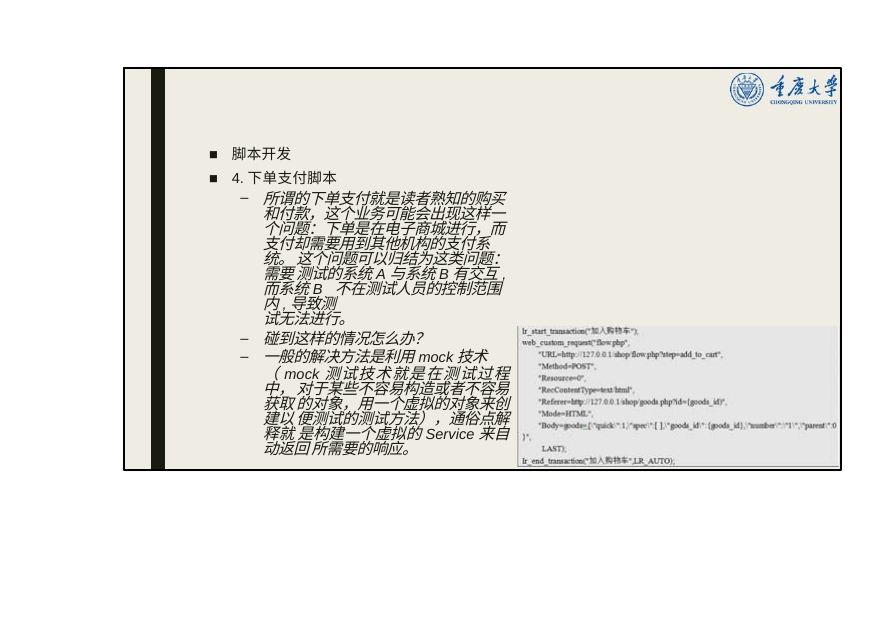

脚本开发
4.下单支付脚本
所谓的下单支付就是读者熟知的购买 和付款，这个业务可能会出现这样一 个问题：下单是在电子商城进行，而 支付却需要用到其他机构的支付系统。 这个问题可以归结为这类问题：需要 测试的系统A与系统B有交互,而系统B  不在测试人员的控制范围内,导致测
试无法进行。
碰到这样的情况怎么办？
一般的解决方法是利用mock技术
（mock测试技术就是在测试过程中， 对于某些不容易构造或者不容易获取 的对象，用一个虚拟的对象来创建以 便测试的测试方法），通俗点解释就 是构建一个虚拟的Service来自动返回 所需要的响应。